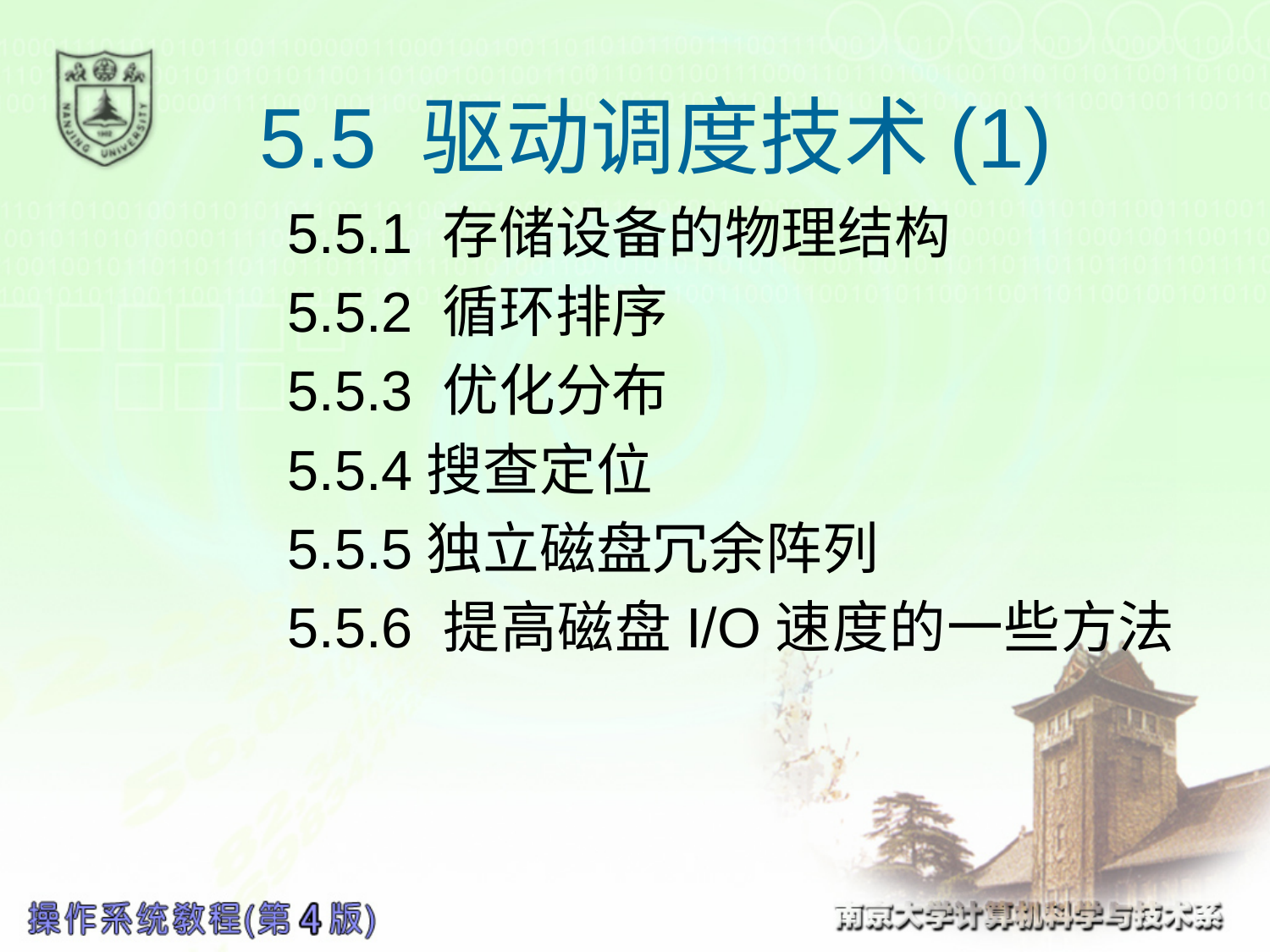

# 5.5 驱动调度技术(1)
5.5.1 存储设备的物理结构
5.5.2 循环排序
5.5.3 优化分布
5.5.4搜查定位
5.5.5独立磁盘冗余阵列
5.5.6 提高磁盘I/O速度的一些方法